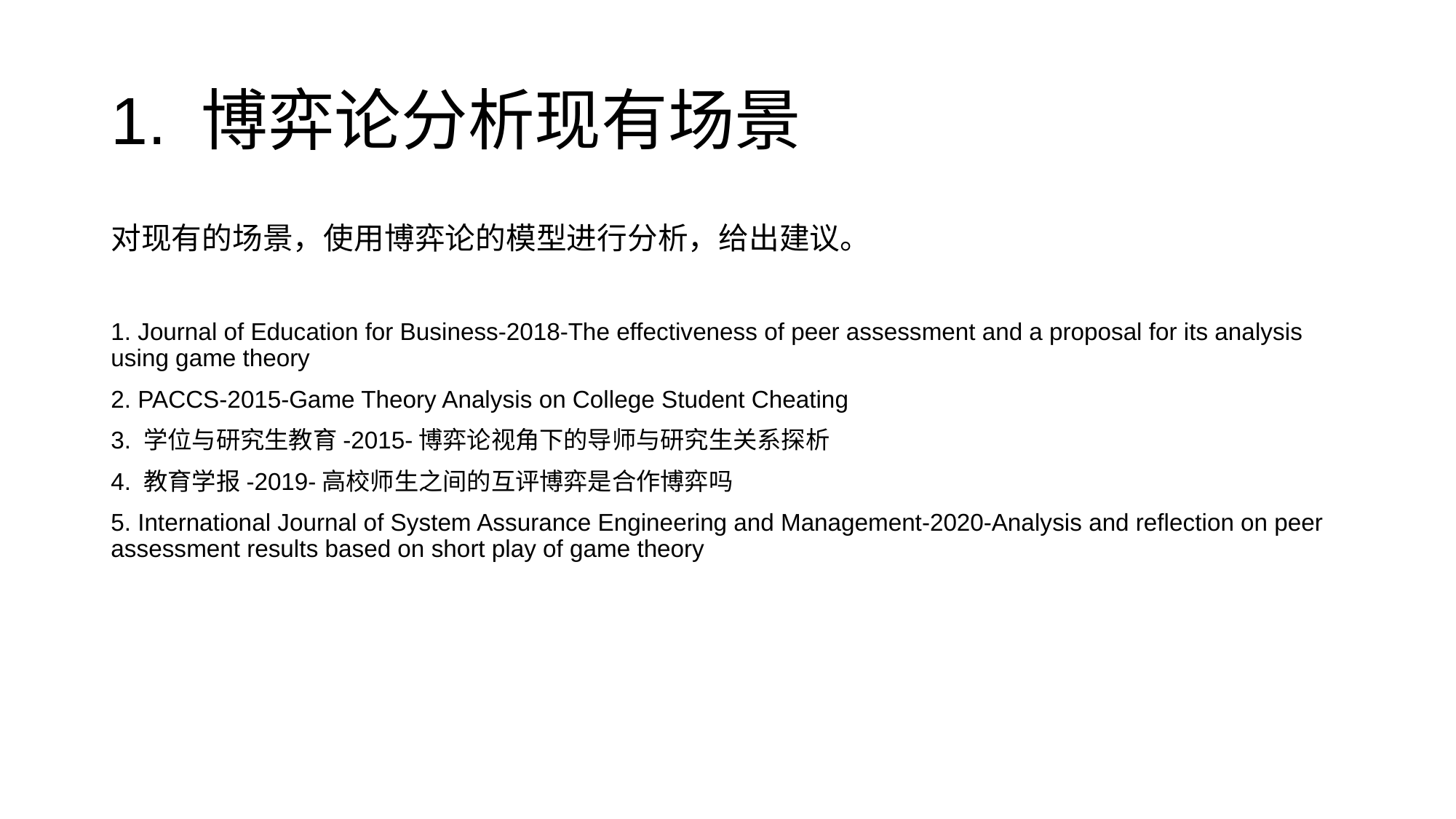

# 1. 博弈论分析现有场景
对现有的场景，使用博弈论的模型进行分析，给出建议。

1. Journal of Education for Business-2018-The effectiveness of peer assessment and a proposal for its analysis using game theory
2. PACCS-2015-Game Theory Analysis on College Student Cheating
3. 学位与研究生教育-2015-博弈论视角下的导师与研究生关系探析
4. 教育学报-2019-高校师生之间的互评博弈是合作博弈吗
5. International Journal of System Assurance Engineering and Management-2020-Analysis and reflection on peer assessment results based on short play of game theory